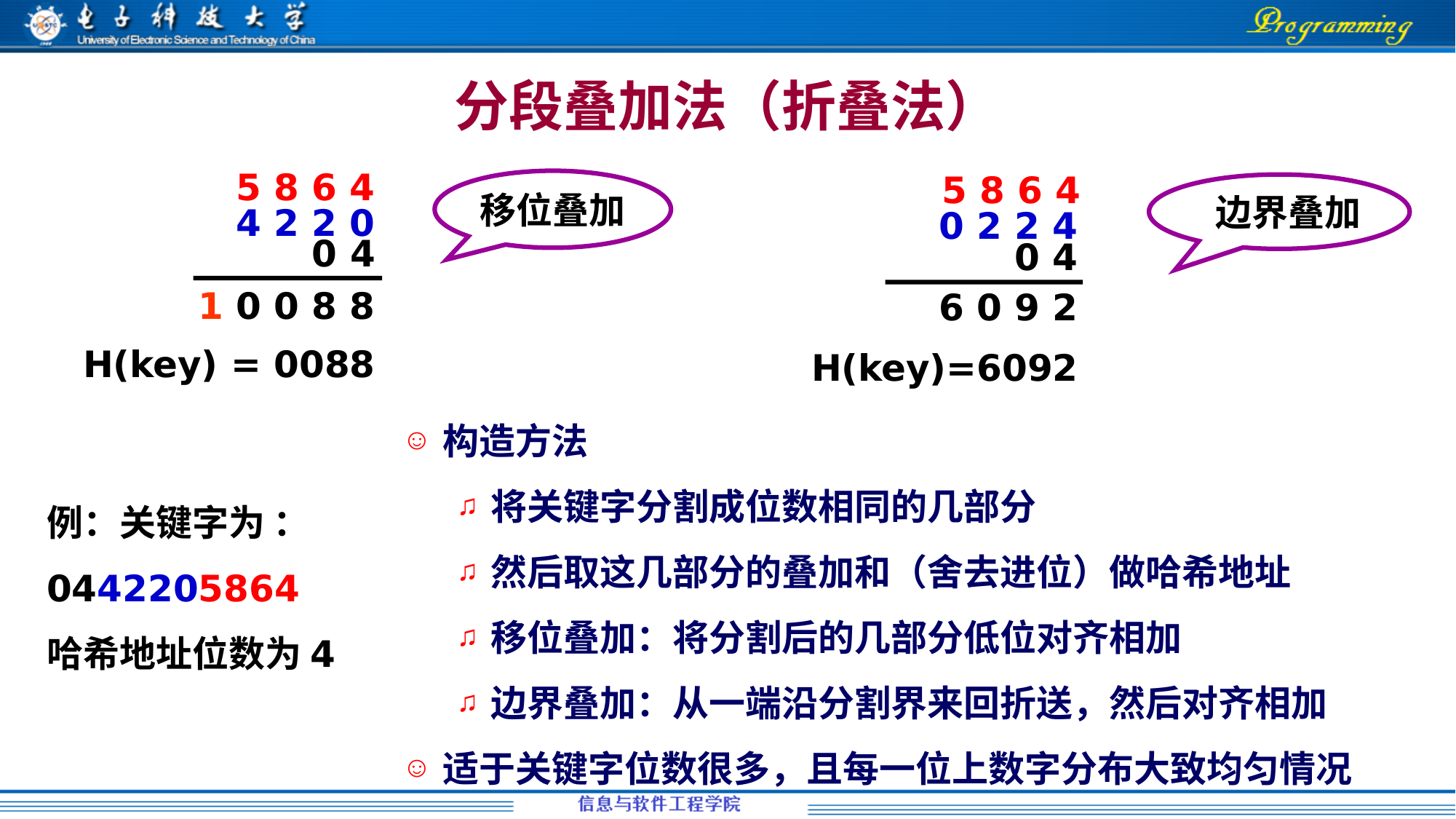

# 分段叠加法（折叠法）
5 8 6 4
4 2 2 0
0 4
1 0 0 8 8

H(key) = 0088
5 8 6 4
0 2 2 4
0 4

   6 0 9 2
H(key)=6092
移位叠加
边界叠加
构造方法
将关键字分割成位数相同的几部分
然后取这几部分的叠加和（舍去进位）做哈希地址
移位叠加：将分割后的几部分低位对齐相加
边界叠加：从一端沿分割界来回折送，然后对齐相加
适于关键字位数很多，且每一位上数字分布大致均匀情况
例：关键字为 ：0442205864    哈希地址位数为4